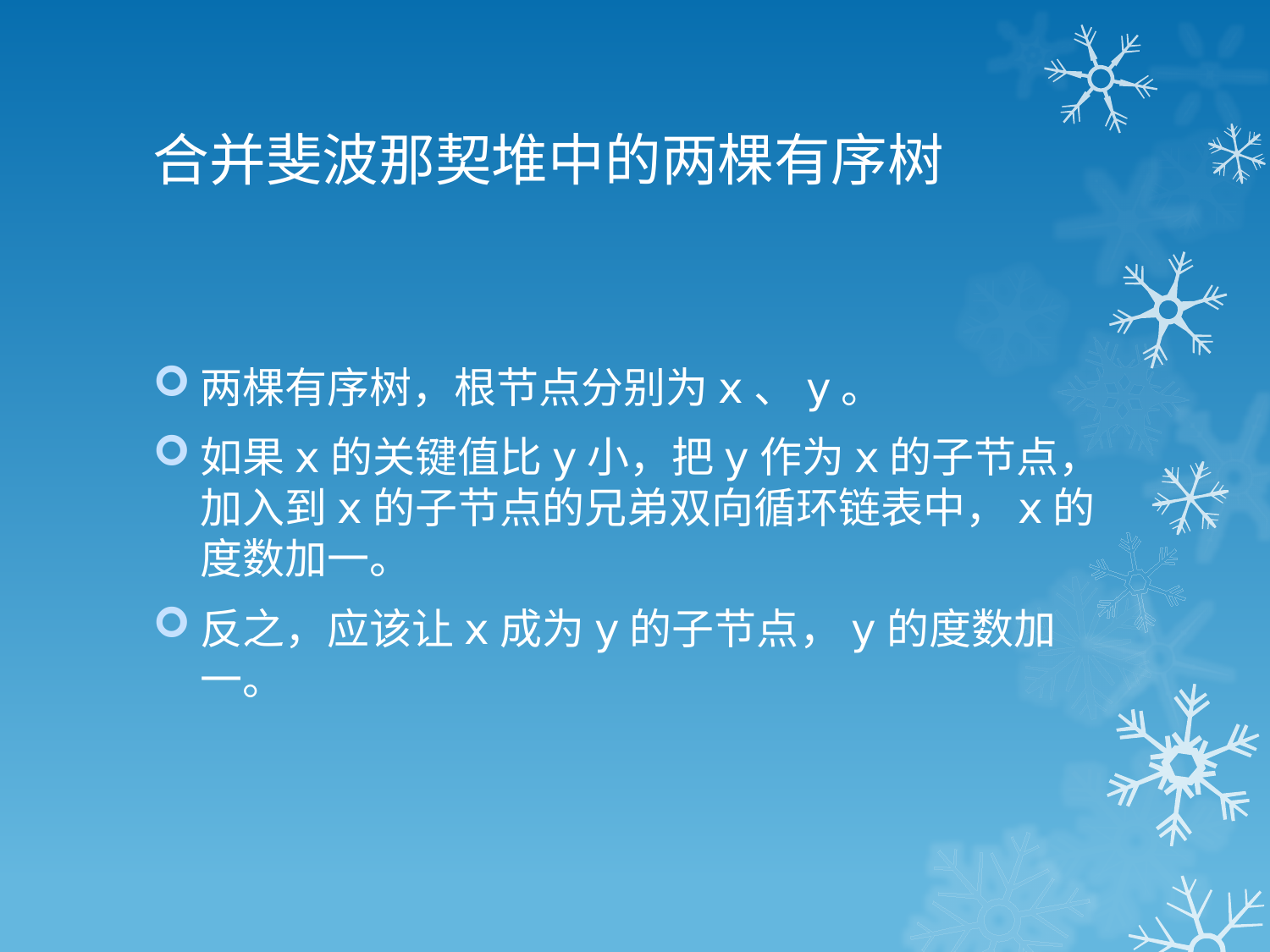

# 合并斐波那契堆中的两棵有序树
两棵有序树，根节点分别为x、y。
如果x的关键值比y小，把y作为x的子节点，加入到x的子节点的兄弟双向循环链表中，x的度数加一。
反之，应该让x成为y的子节点，y的度数加一。